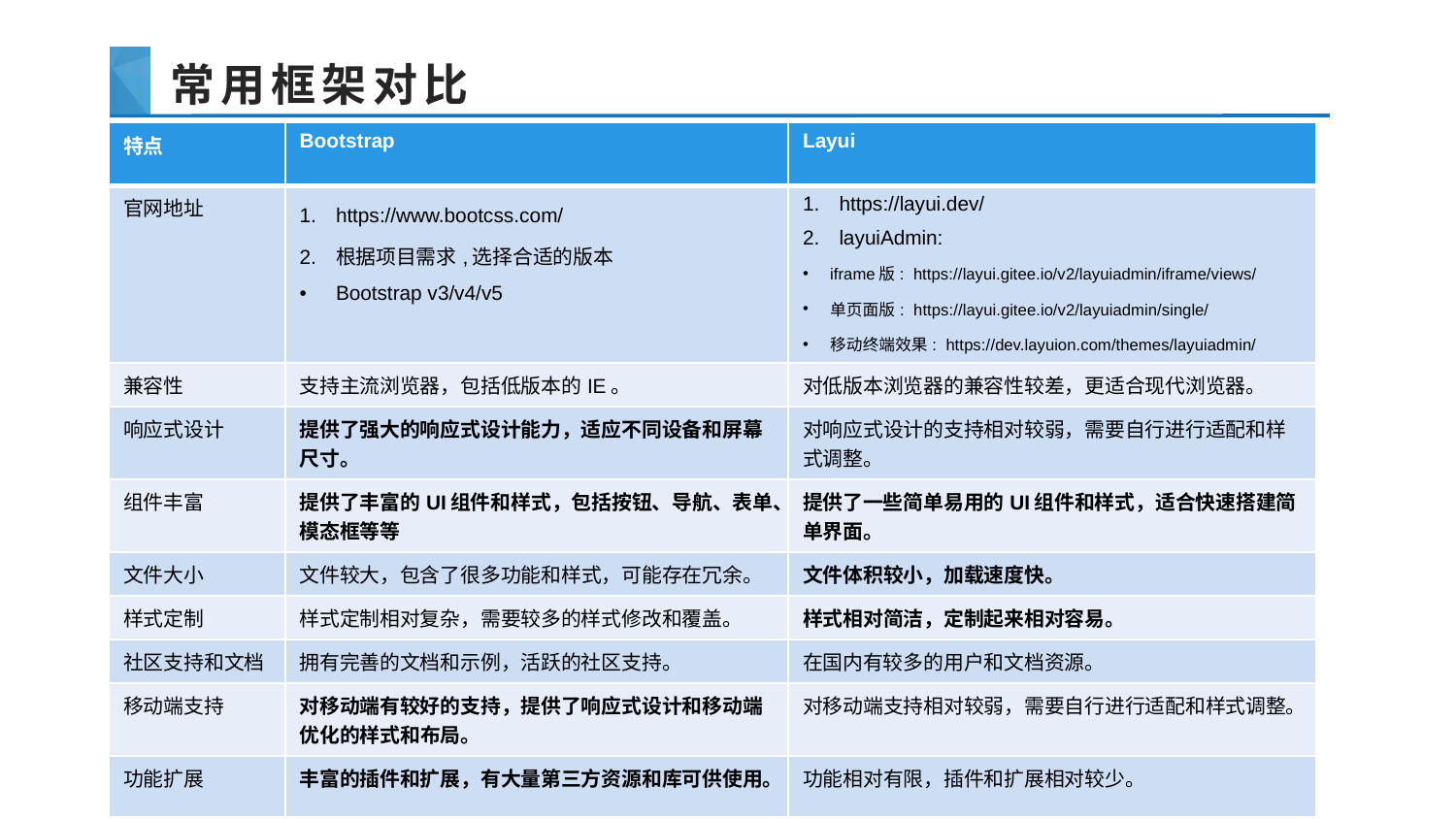

# 常用框架对比
| 特点 | Bootstrap | Layui |
| --- | --- | --- |
| 官网地址 | https://www.bootcss.com/ 根据项目需求,选择合适的版本 Bootstrap v3/v4/v5 | https://layui.dev/ layuiAdmin: iframe版: https://layui.gitee.io/v2/layuiadmin/iframe/views/ 单页面版: https://layui.gitee.io/v2/layuiadmin/single/ 移动终端效果: https://dev.layuion.com/themes/layuiadmin/ |
| 兼容性 | 支持主流浏览器，包括低版本的IE。 | 对低版本浏览器的兼容性较差，更适合现代浏览器。 |
| 响应式设计 | 提供了强大的响应式设计能力，适应不同设备和屏幕尺寸。 | 对响应式设计的支持相对较弱，需要自行进行适配和样式调整。 |
| 组件丰富 | 提供了丰富的UI组件和样式，包括按钮、导航、表单、模态框等等 | 提供了一些简单易用的UI组件和样式，适合快速搭建简单界面。 |
| 文件大小 | 文件较大，包含了很多功能和样式，可能存在冗余。 | 文件体积较小，加载速度快。 |
| 样式定制 | 样式定制相对复杂，需要较多的样式修改和覆盖。 | 样式相对简洁，定制起来相对容易。 |
| 社区支持和文档 | 拥有完善的文档和示例，活跃的社区支持。 | 在国内有较多的用户和文档资源。 |
| 移动端支持 | 对移动端有较好的支持，提供了响应式设计和移动端优化的样式和布局。 | 对移动端支持相对较弱，需要自行进行适配和样式调整。 |
| 功能扩展 | 丰富的插件和扩展，有大量第三方资源和库可供使用。 | 功能相对有限，插件和扩展相对较少。 |